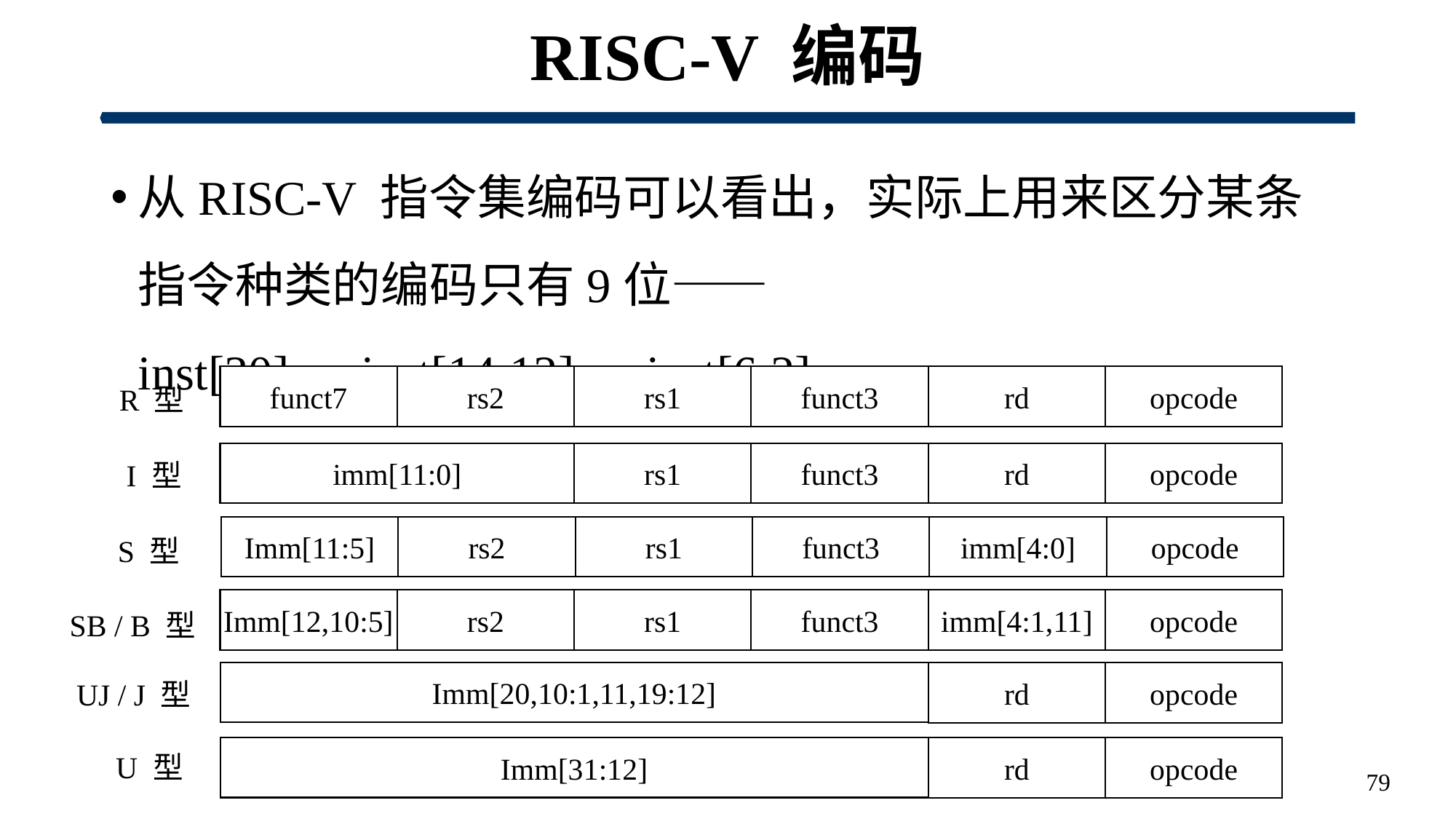

# RISC-V 编码
从RISC-V 指令集编码可以看出，实际上用来区分某条指令种类的编码只有9位——inst[30]、inst[14:12]、inst[6:2]
funct7
rs2
rs1
funct3
rd
opcode
R 型
imm[11:0]
rs1
funct3
rd
opcode
I 型
Imm[11:5]
rs2
rs1
funct3
imm[4:0]
opcode
S 型
Imm[12,10:5]
rs2
rs1
funct3
imm[4:1,11]
opcode
SB / B 型
Imm[20,10:1,11,19:12]
rd
opcode
UJ / J 型
Imm[31:12]
rd
opcode
U 型
79